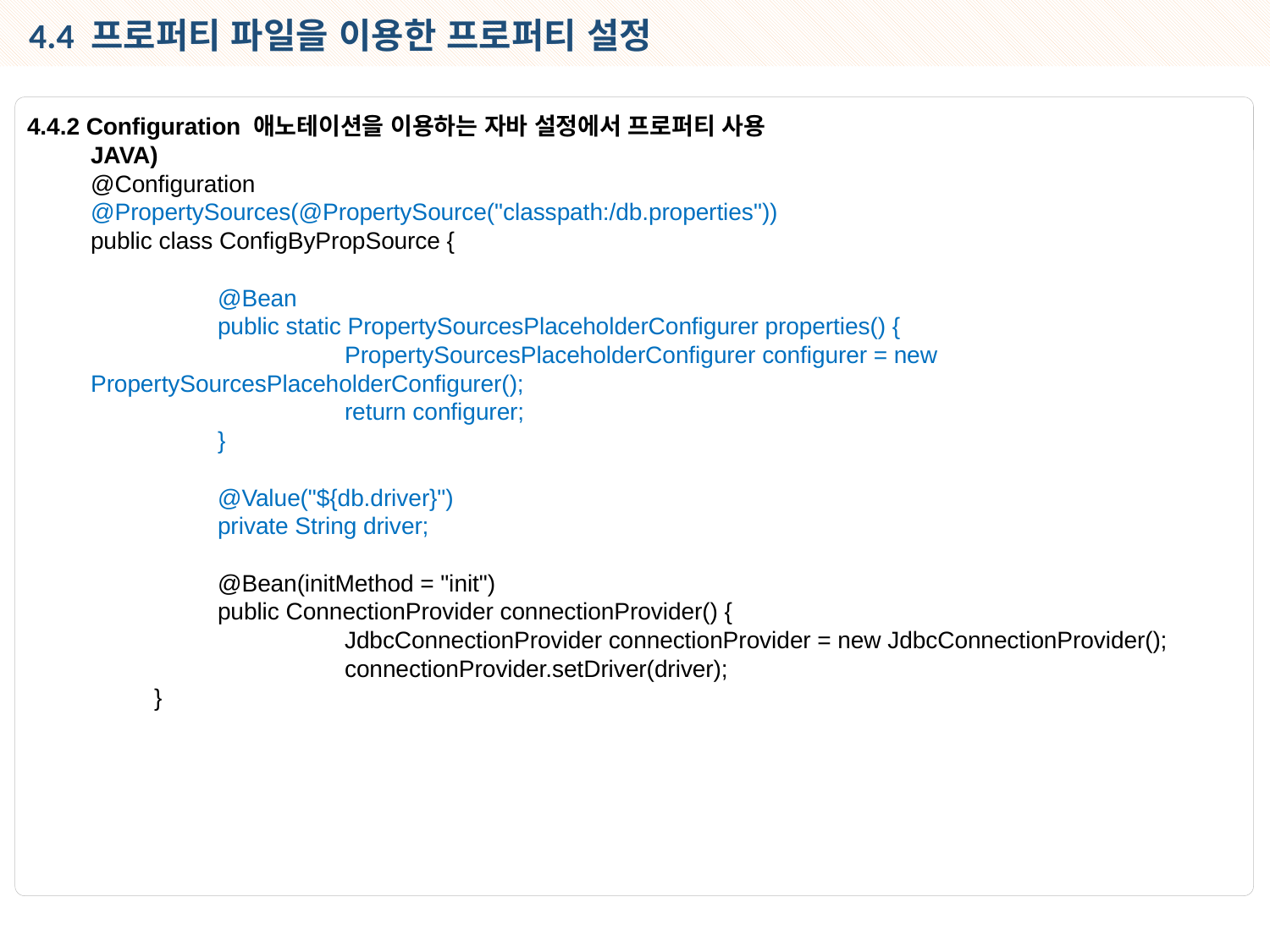

4.4 프로퍼티 파일을 이용한 프로퍼티 설정
4.4.2 Configuration 애노테이션을 이용하는 자바 설정에서 프로퍼티 사용
JAVA)
@Configuration
@PropertySources(@PropertySource("classpath:/db.properties"))
public class ConfigByPropSource {

	@Bean
	public static PropertySourcesPlaceholderConfigurer properties() {
		PropertySourcesPlaceholderConfigurer configurer = new PropertySourcesPlaceholderConfigurer();
		return configurer;
	}

	@Value("${db.driver}")
	private String driver;

	@Bean(initMethod = "init")
	public ConnectionProvider connectionProvider() {
		JdbcConnectionProvider connectionProvider = new JdbcConnectionProvider();
		connectionProvider.setDriver(driver);
}